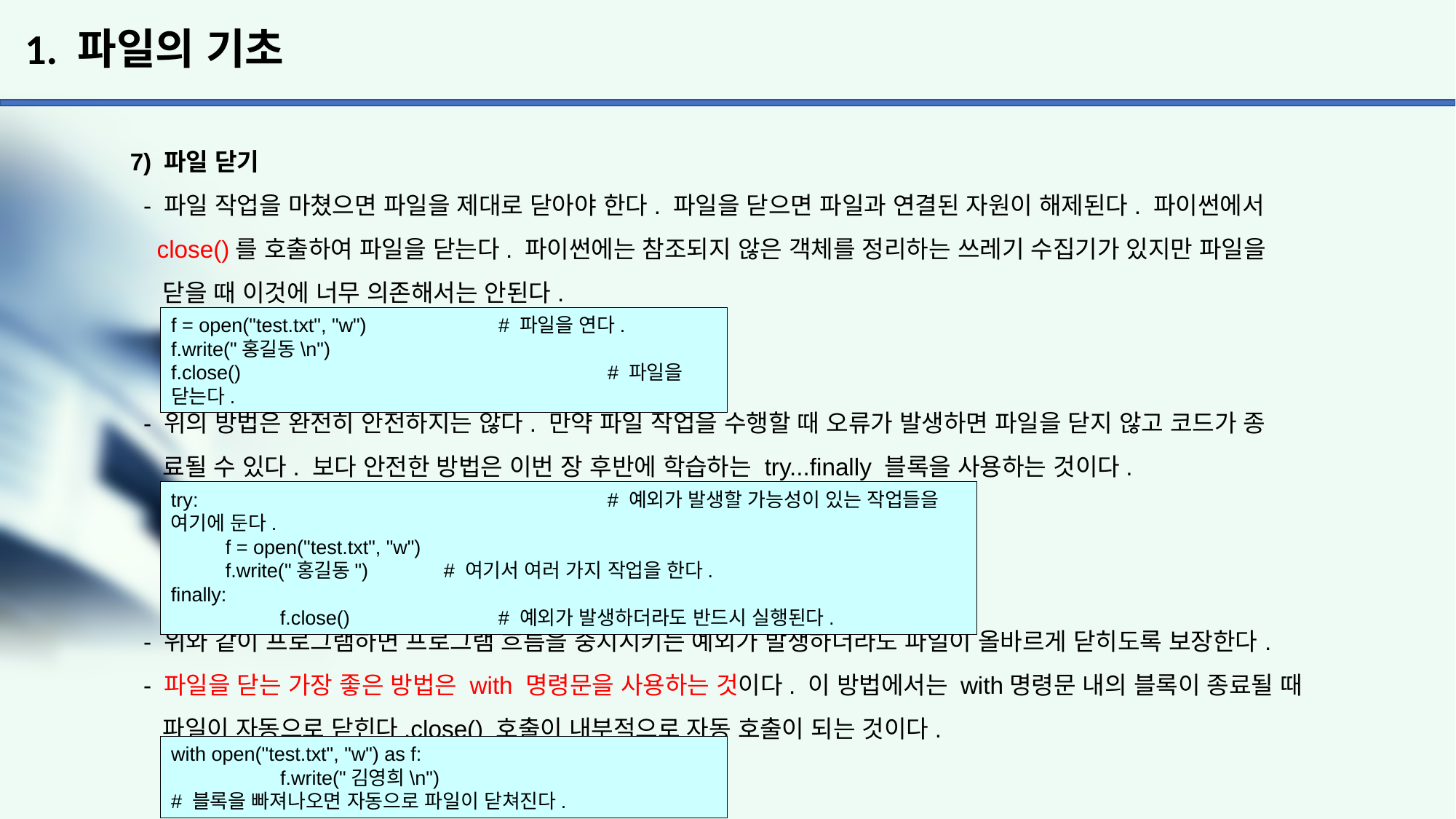

# 1. 파일의 기초
7) 파일 닫기
  - 파일 작업을 마쳤으면 파일을 제대로 닫아야 한다. 파일을 닫으면 파일과 연결된 자원이 해제된다. 파이썬에서
    close()를 호출하여 파일을 닫는다. 파이썬에는 참조되지 않은 객체를 정리하는 쓰레기 수집기가 있지만 파일을
    닫을 때 이것에 너무 의존해서는 안된다.

  - 위의 방법은 완전히 안전하지는 않다. 만약 파일 작업을 수행할 때 오류가 발생하면 파일을 닫지 않고 코드가 종
    료될 수 있다. 보다 안전한 방법은 이번 장 후반에 학습하는 try...finally 블록을 사용하는 것이다.

  - 위와 같이 프로그램하면 프로그램 흐름을 중지시키는 예외가 발생하더라도 파일이 올바르게 닫히도록 보장한다.
  - 파일을 닫는 가장 좋은 방법은 with 명령문을 사용하는 것이다. 이 방법에서는 with명령문 내의 블록이 종료될 때
    파일이 자동으로 닫힌다.close() 호출이 내부적으로 자동 호출이 되는 것이다.

f = open("test.txt", "w") 		# 파일을 연다.
f.write("홍길동\n")
f.close() 				# 파일을 닫는다.
try: 				# 예외가 발생할 가능성이 있는 작업들을 여기에 둔다.
f = open("test.txt", "w")
f.write("홍길동") 	# 여기서 여러 가지 작업을 한다.
finally:
	f.close() 		# 예외가 발생하더라도 반드시 실행된다.
with open("test.txt", "w") as f:
	f.write("김영희\n")
# 블록을 빠져나오면 자동으로 파일이 닫쳐진다.